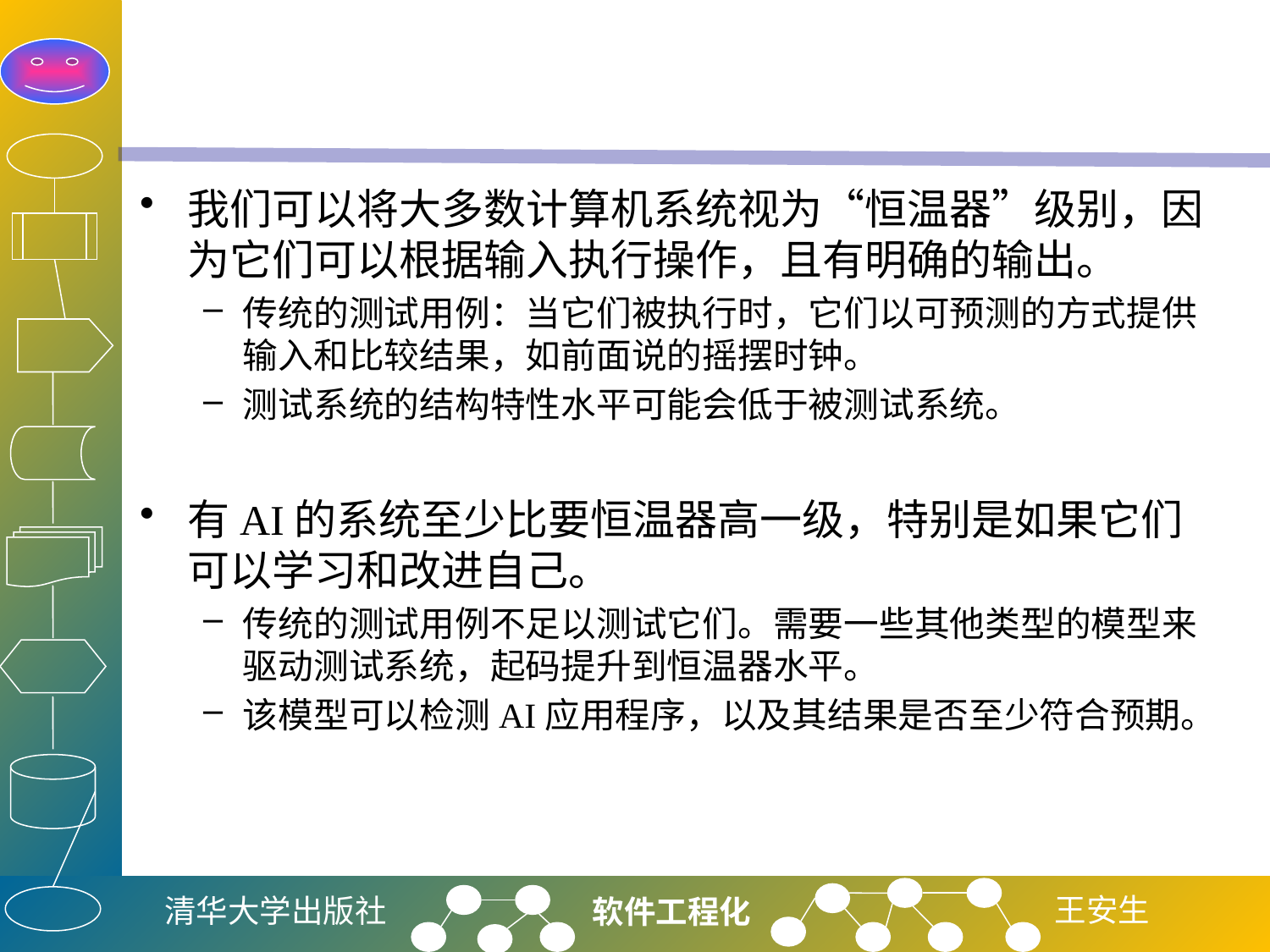

#
我们可以将大多数计算机系统视为“恒温器”级别，因为它们可以根据输入执行操作，且有明确的输出。
传统的测试用例：当它们被执行时，它们以可预测的方式提供输入和比较结果，如前面说的摇摆时钟。
测试系统的结构特性水平可能会低于被测试系统。

有AI的系统至少比要恒温器高一级，特别是如果它们可以学习和改进自己。
传统的测试用例不足以测试它们。需要一些其他类型的模型来驱动测试系统，起码提升到恒温器水平。
该模型可以检测AI应用程序，以及其结果是否至少符合预期。